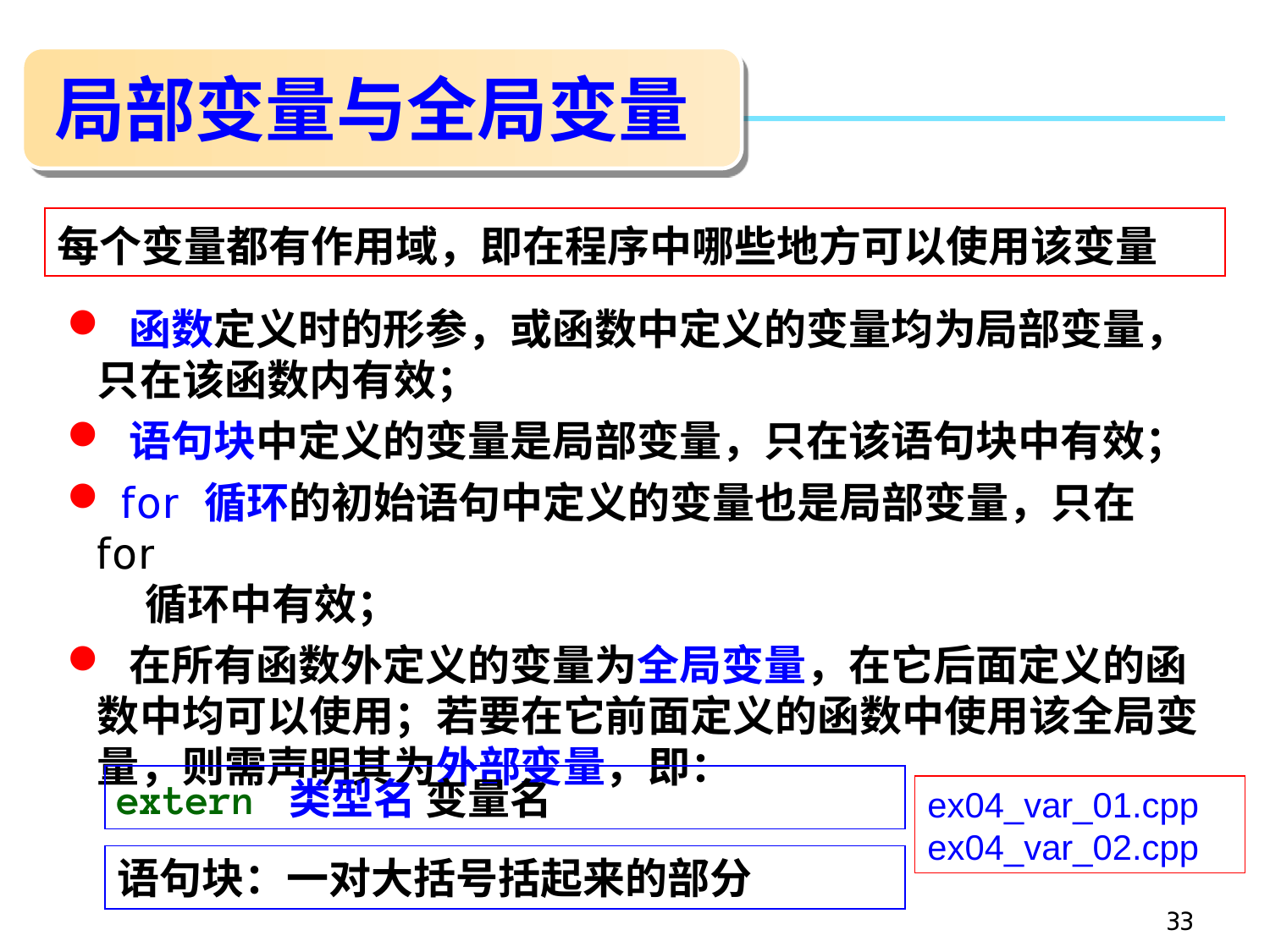

# 局部变量与全局变量
每个变量都有作用域，即在程序中哪些地方可以使用该变量
 函数定义时的形参，或函数中定义的变量均为局部变量，只在该函数内有效；
 语句块中定义的变量是局部变量，只在该语句块中有效；
 for 循环的初始语句中定义的变量也是局部变量，只在 for
   循环中有效；
 在所有函数外定义的变量为全局变量，在它后面定义的函数中均可以使用；若要在它前面定义的函数中使用该全局变量，则需声明其为外部变量，即：
extern 类型名 变量名
ex04_var_01.cpp
ex04_var_02.cpp
语句块：一对大括号括起来的部分
33